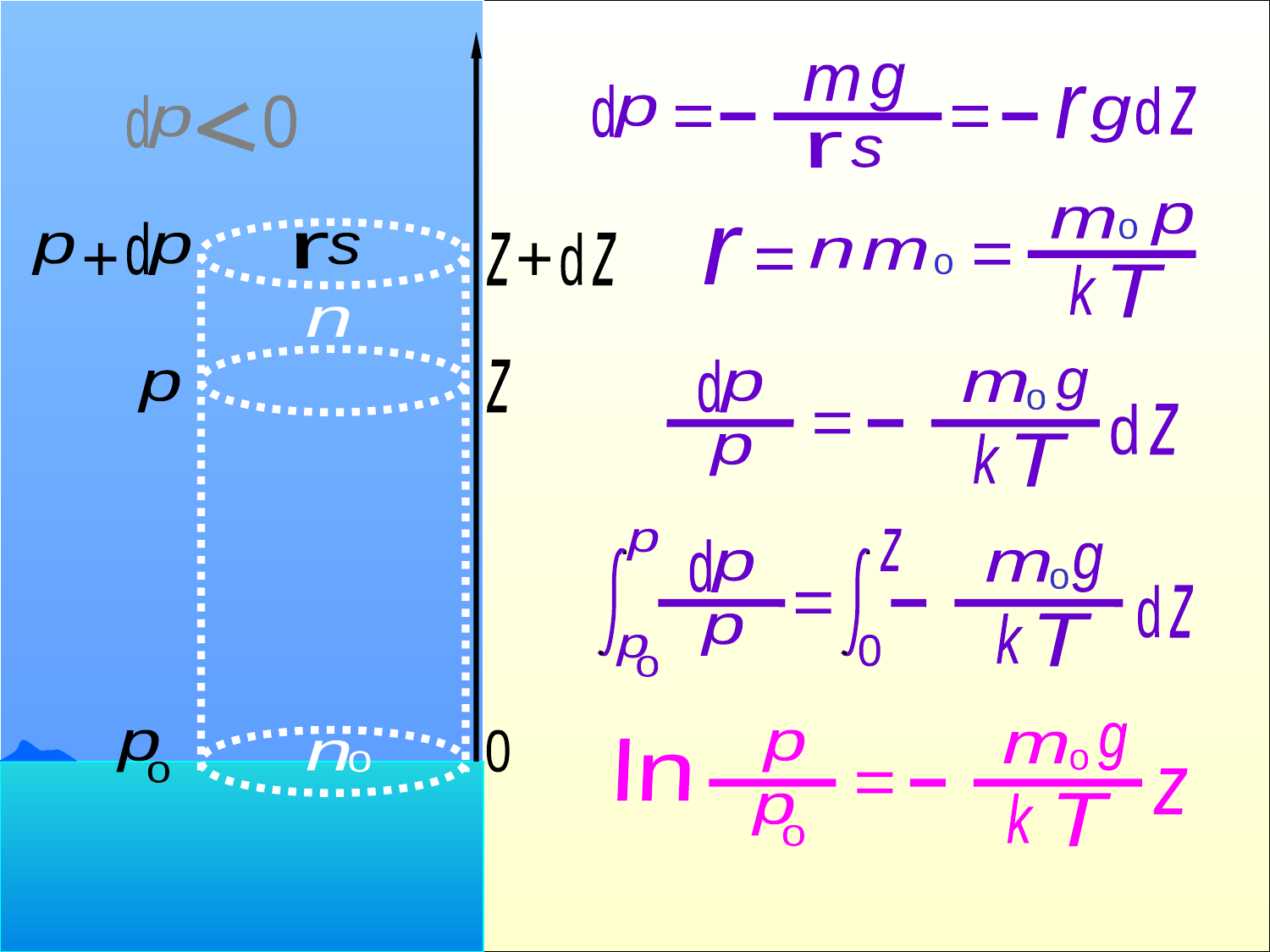

d
0
p

d

p
p
r
s
z
+

n

z
p
p

0

n
0

0
d
z
+
压强分布

g
m
d
p
ρ
d
z
g
=
=

r
s
p
m
0
ρ
n
m
=
=
0

k
T
d
p

p
g
m
0
d
z
=

k
T
p
z
d
p

p
g

.

.

.

.
m
0
d
z
=

k
T
p
0
0
g
p
m
ln
0
z
=

p
k
T
0